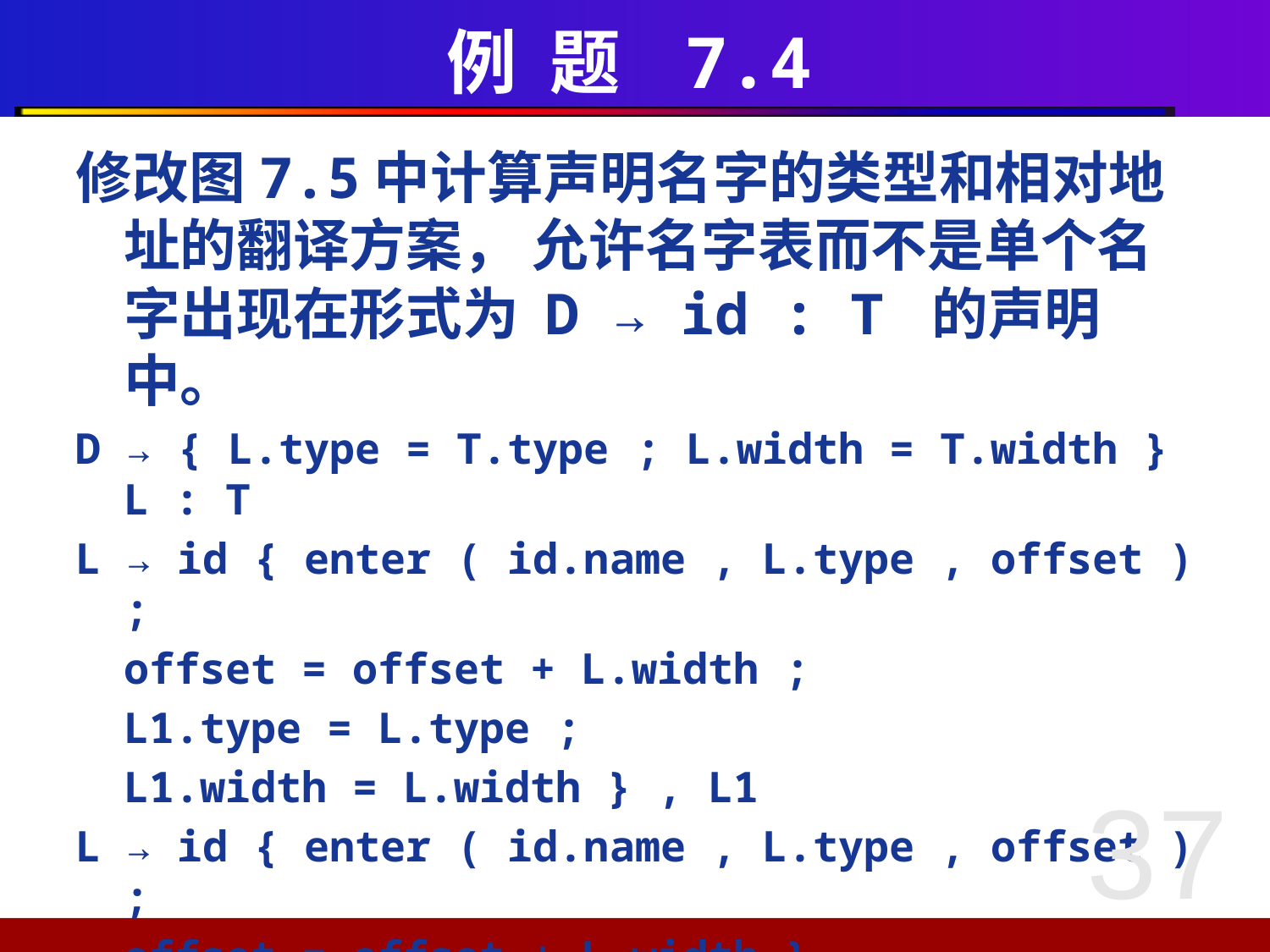

# 例  题   7.4
修改图7.5中计算声明名字的类型和相对地址的翻译方案， 允许名字表而不是单个名字出现在形式为 D → id : T 的声明中。
D → { L.type = T.type ; L.width = T.width } L : T
L → id { enter ( id.name , L.type , offset ) ;
	offset = offset + L.width ;
	L1.type = L.type ;
	L1.width = L.width } , L1
L → id { enter ( id.name , L.type , offset ) ;
	offset = offset + L.width }
37